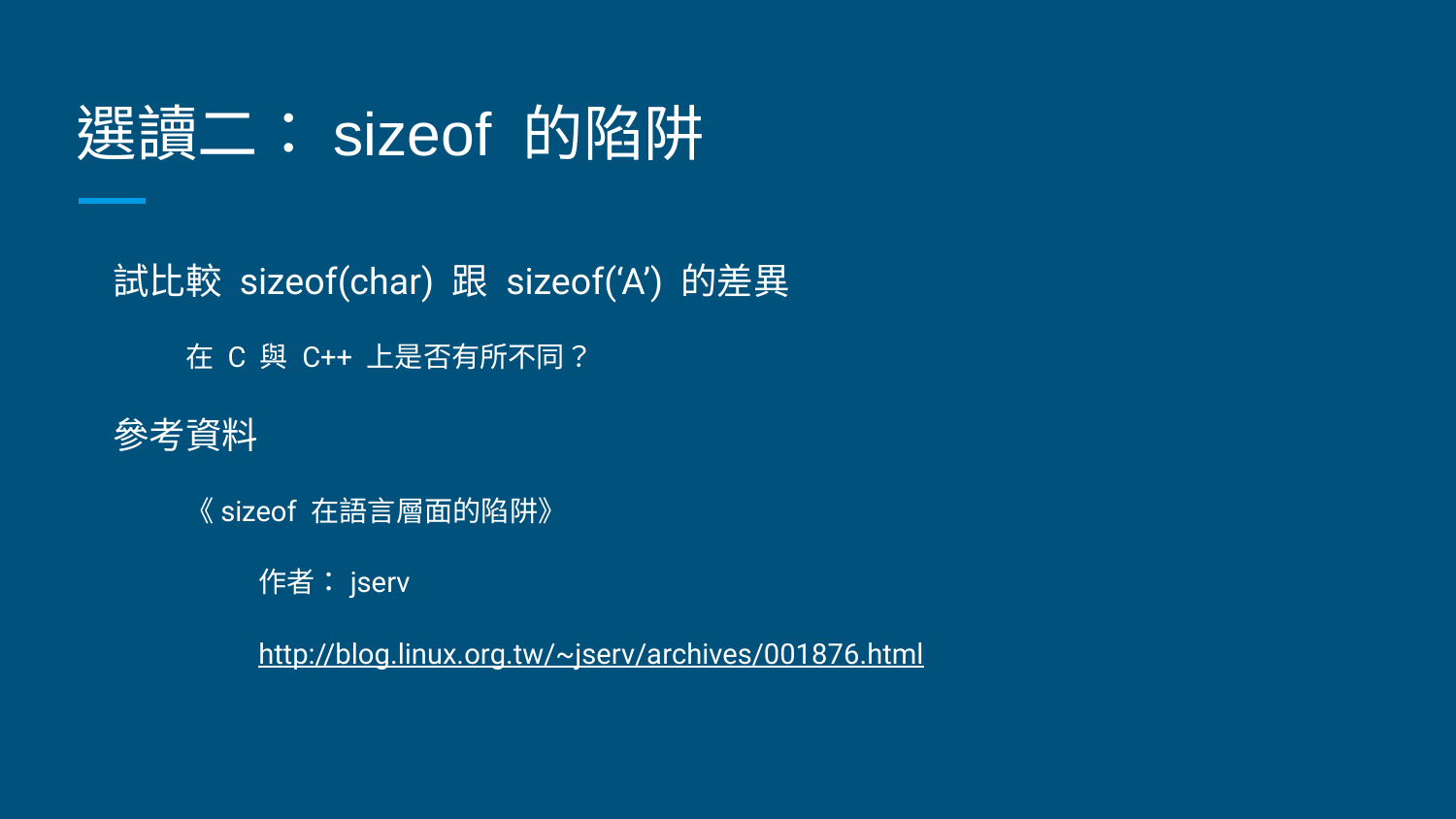

# 選讀二：sizeof 的陷阱
試比較 sizeof(char) 跟 sizeof(‘A’) 的差異
在 C 與 C++ 上是否有所不同？
參考資料
《sizeof 在語言層面的陷阱》
作者：jserv
http://blog.linux.org.tw/~jserv/archives/001876.html